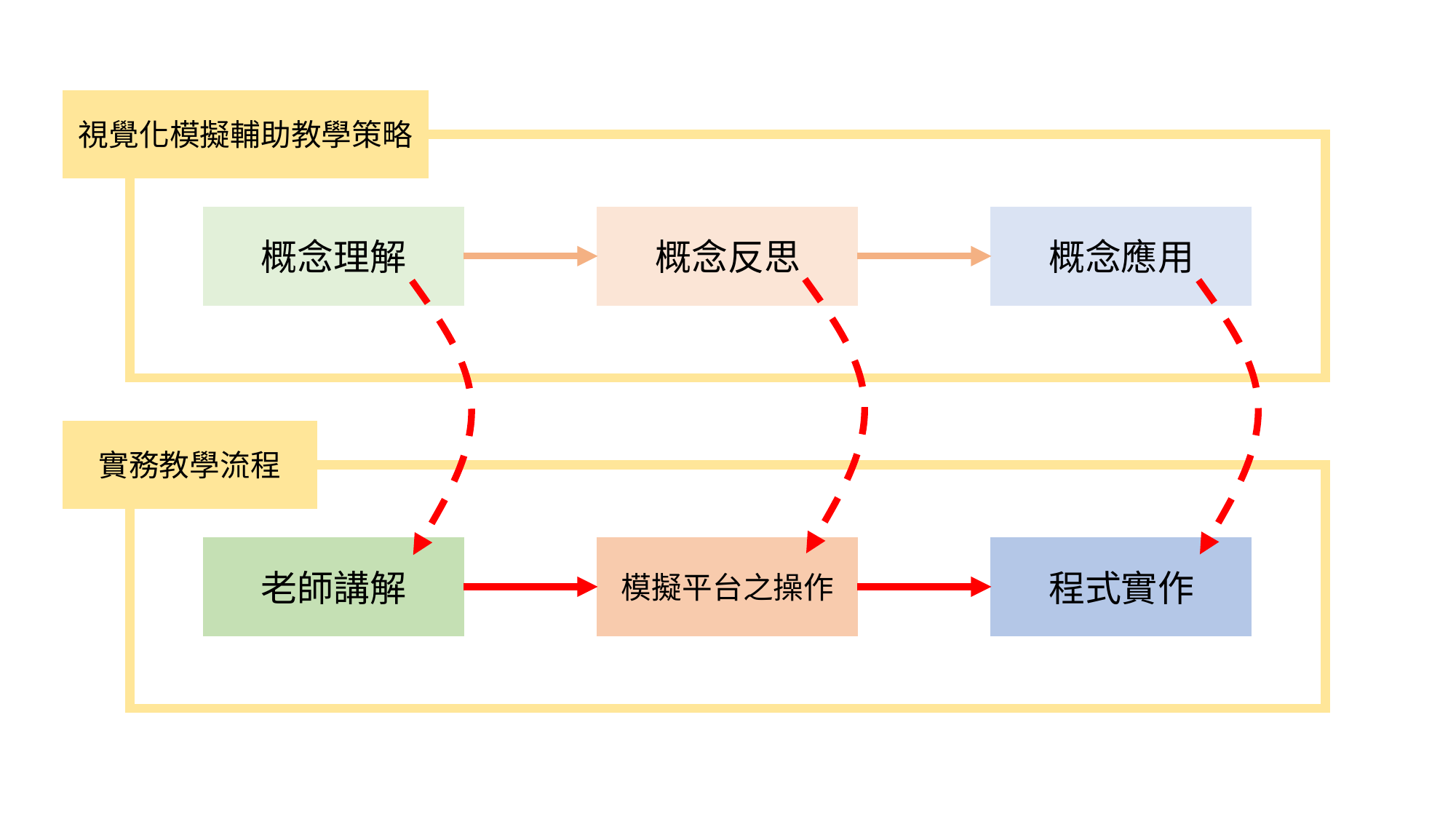

視覺化模擬輔助教學策略

概念理解
概念反思
概念應用

實務教學流程

老師講解
模擬平台之操作
程式實作